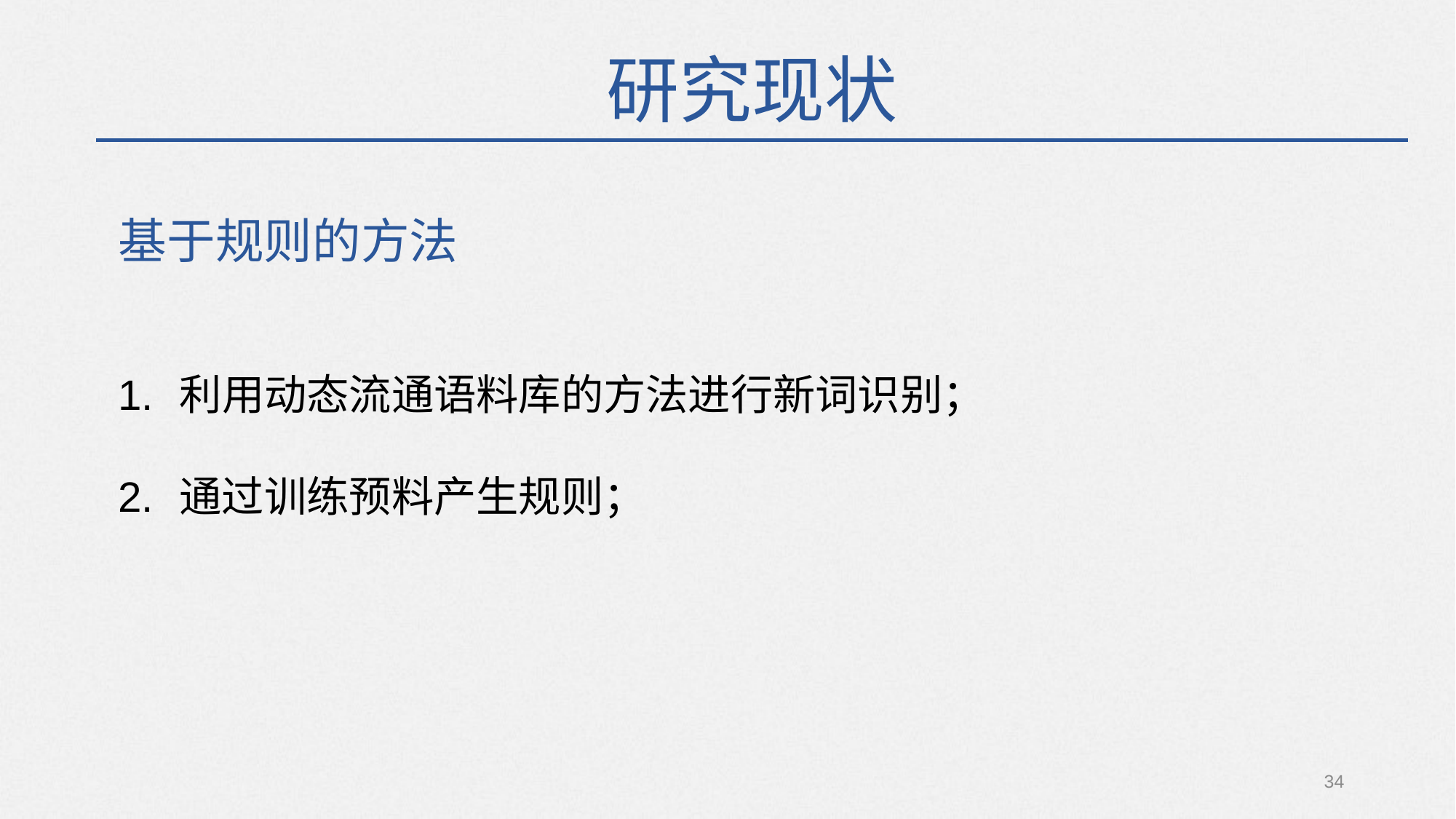

研究现状
基于规则的方法
利用动态流通语料库的方法进行新词识别；
通过训练预料产生规则；
34